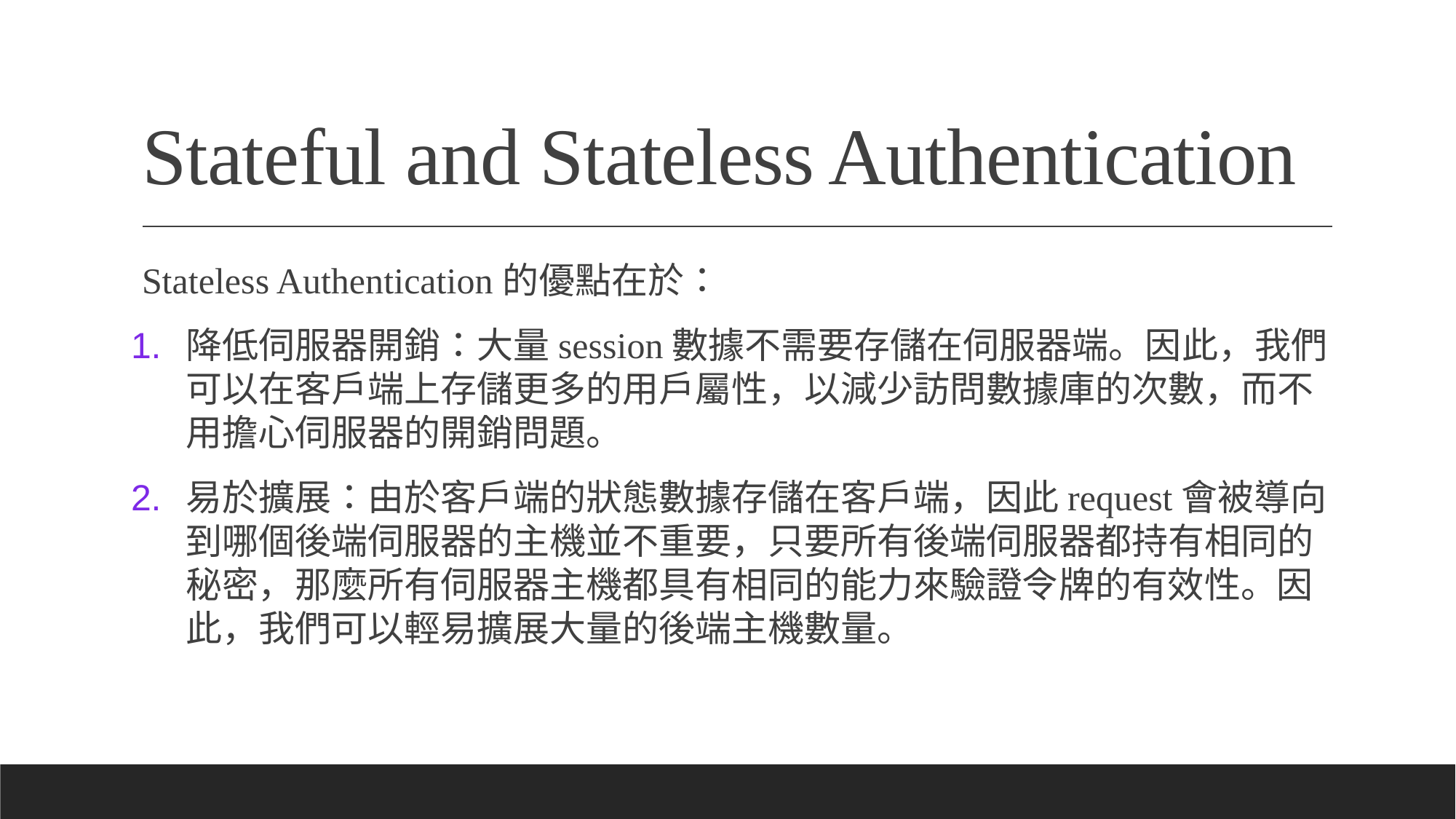

# Stateful and Stateless Authentication
Stateless Authentication的優點在於：
降低伺服器開銷：大量session數據不需要存儲在伺服器端。因此，我們可以在客戶端上存儲更多的用戶屬性，以減少訪問數據庫的次數，而不用擔心伺服器的開銷問題。
易於擴展：由於客戶端的狀態數據存儲在客戶端，因此request會被導向到哪個後端伺服器的主機並不重要，只要所有後端伺服器都持有相同的秘密，那麼所有伺服器主機都具有相同的能力來驗證令牌的有效性。因此，我們可以輕易擴展大量的後端主機數量。